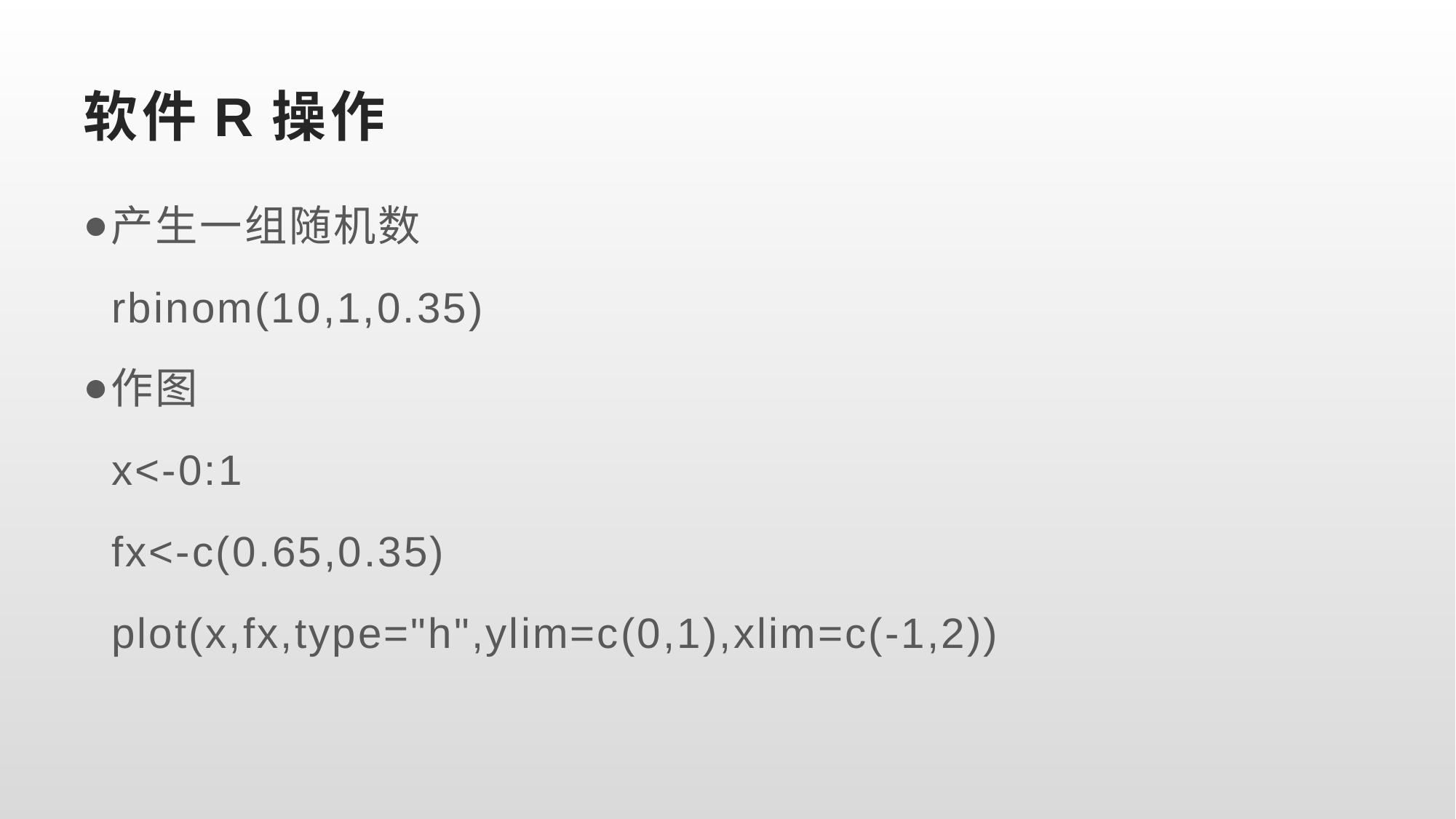

# 软件R操作
产生一组随机数
  rbinom(10,1,0.35)
作图
  x<-0:1
  fx<-c(0.65,0.35)
  plot(x,fx,type="h",ylim=c(0,1),xlim=c(-1,2))